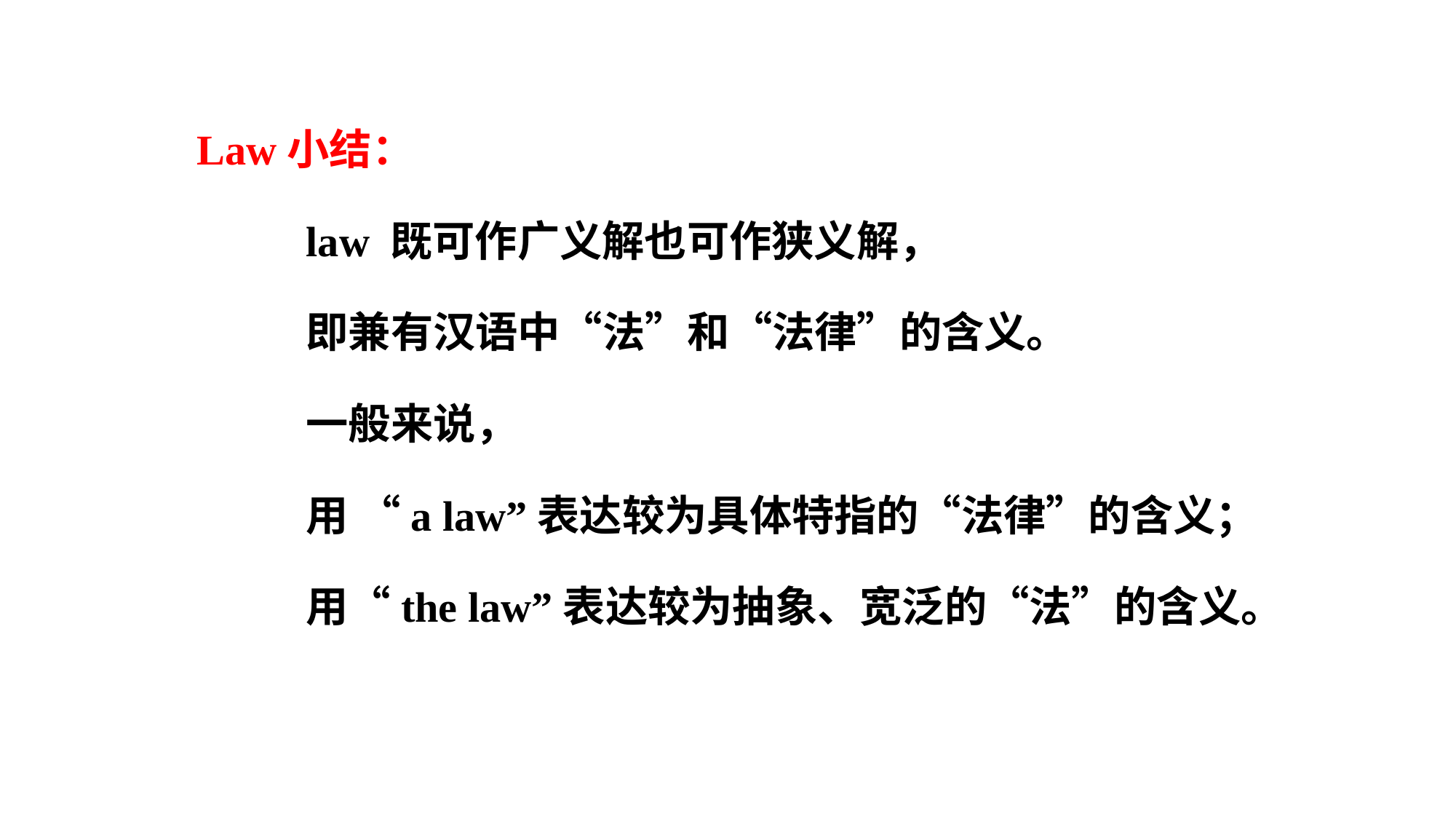

Law小结：
	law 既可作广义解也可作狭义解，
	即兼有汉语中“法”和“法律”的含义。
	一般来说，
	用 “a law”表达较为具体特指的“法律”的含义；
	用“the law”表达较为抽象、宽泛的“法”的含义。